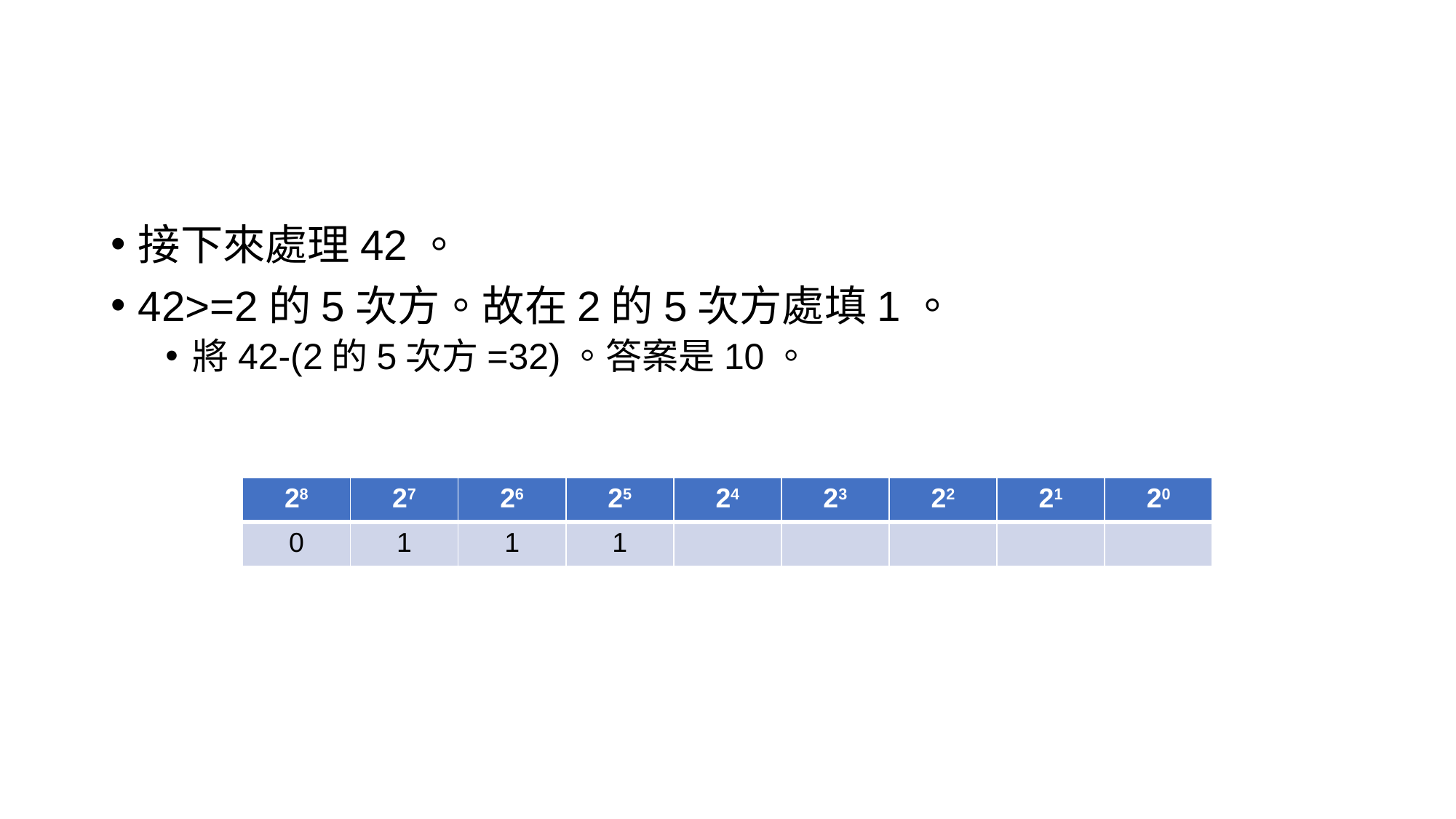

#
接下來處理42。
42>=2的5次方。故在2的5次方處填1。
將42-(2的5次方=32)。答案是10。
| 28 | 27 | 26 | 25 | 24 | 23 | 22 | 21 | 20 |
| --- | --- | --- | --- | --- | --- | --- | --- | --- |
| 0 | 1 | 1 | 1 |  |  |  |  |  |